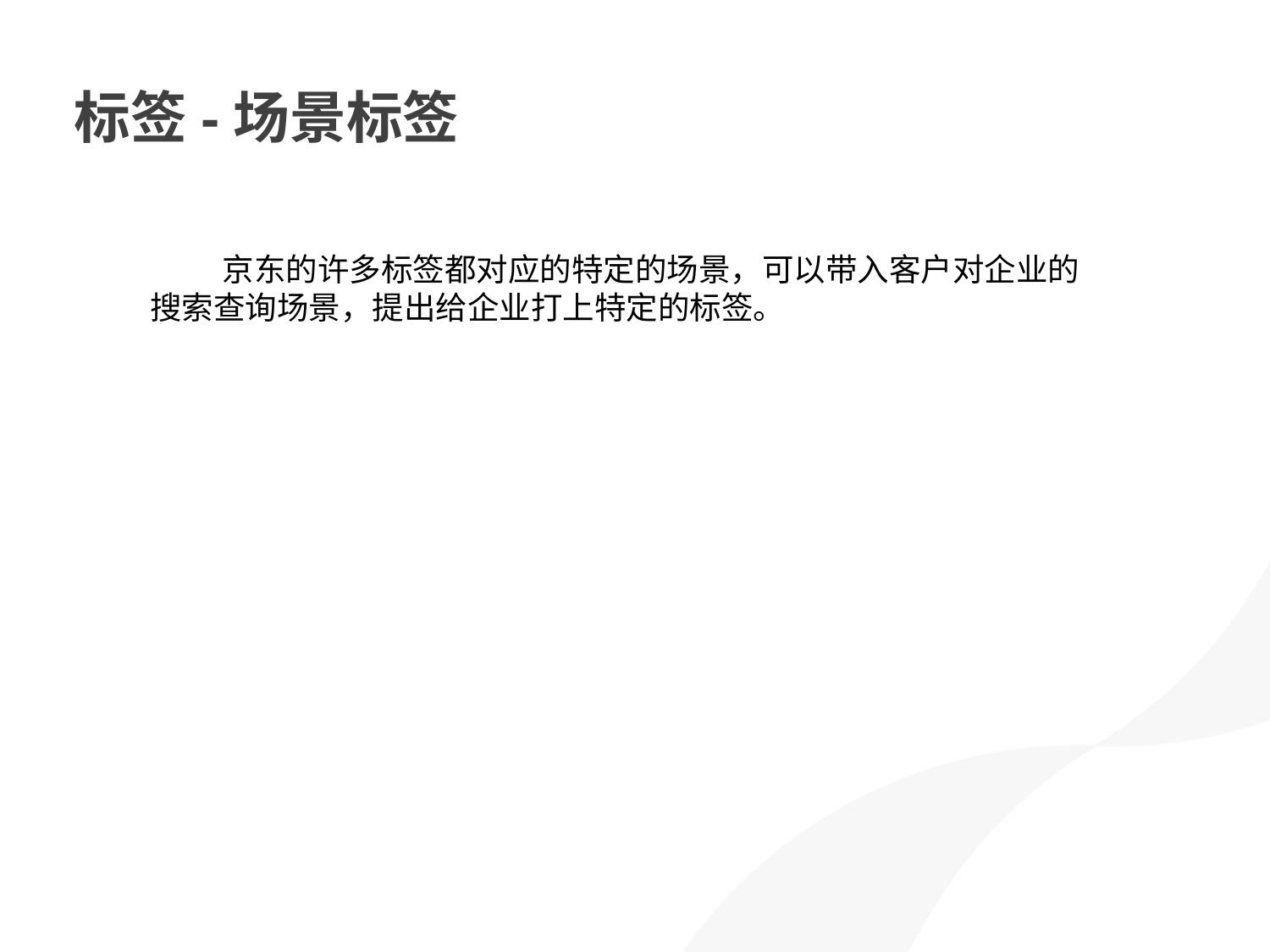

# 标签-场景标签
         京东的许多标签都对应的特定的场景，可以带入客户对企业的搜索查询场景，提出给企业打上特定的标签。